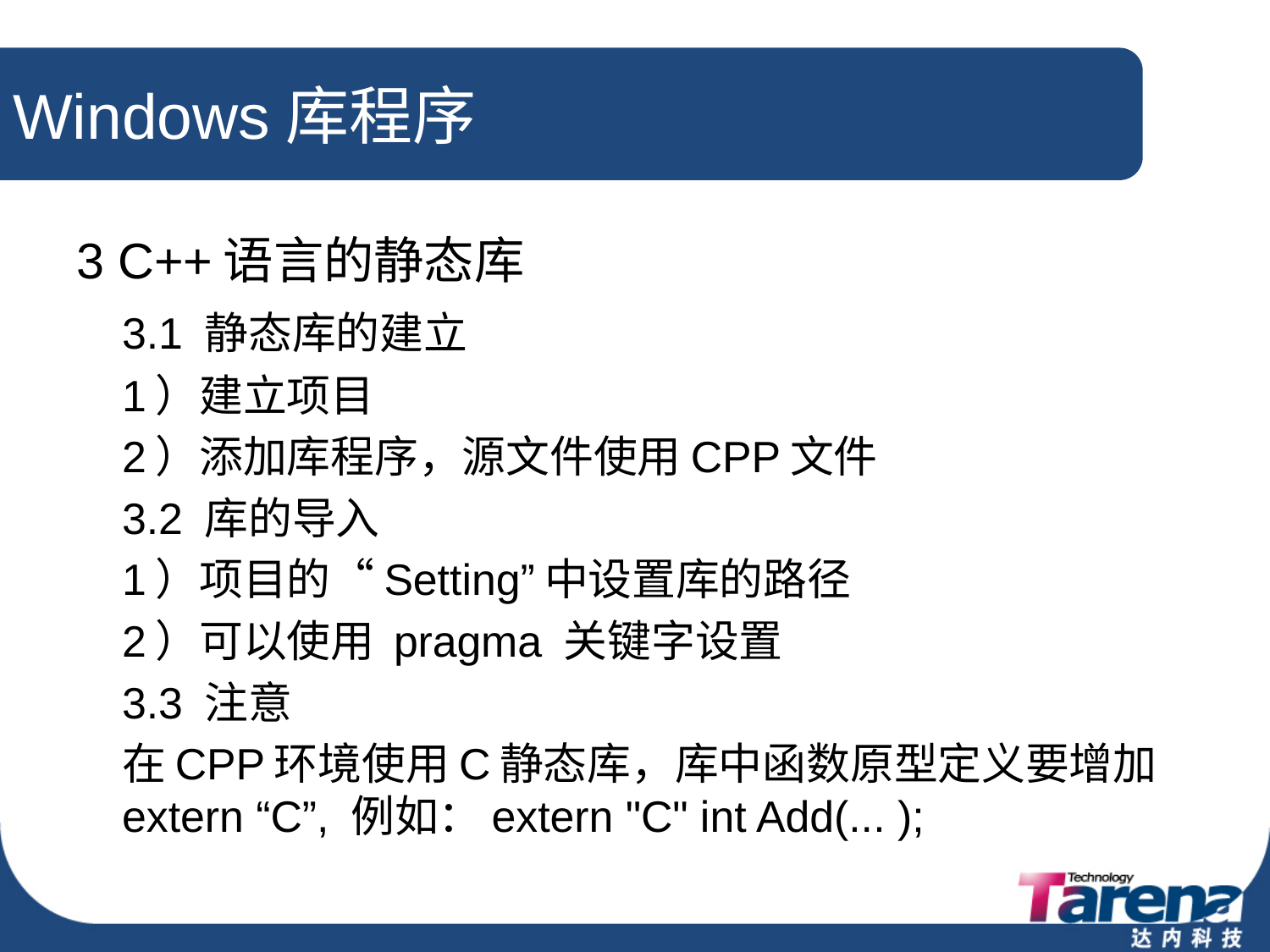

# Windows库程序
3 C++语言的静态库
	3.1 静态库的建立
		1）建立项目
		2）添加库程序，源文件使用CPP文件
	3.2 库的导入
		1）项目的“Setting”中设置库的路径
		2）可以使用 pragma 关键字设置
	3.3 注意
		在CPP环境使用C静态库，库中函数原型定义要增加 extern “C”, 例如：extern "C" int Add(... );